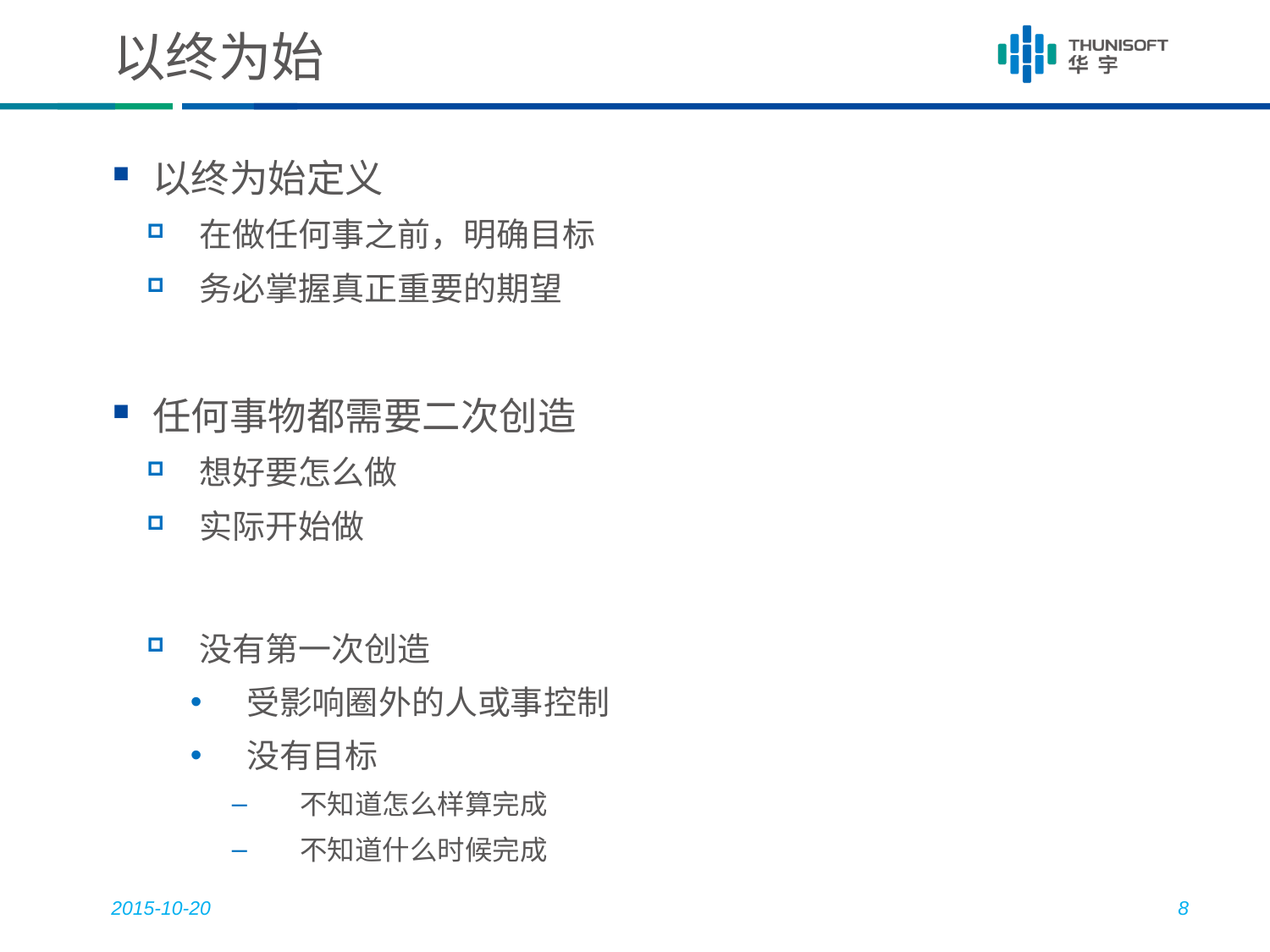

# 以终为始
以终为始定义
在做任何事之前，明确目标
务必掌握真正重要的期望

任何事物都需要二次创造
想好要怎么做
实际开始做

没有第一次创造
受影响圈外的人或事控制
没有目标
不知道怎么样算完成
不知道什么时候完成

2015-10-20
8